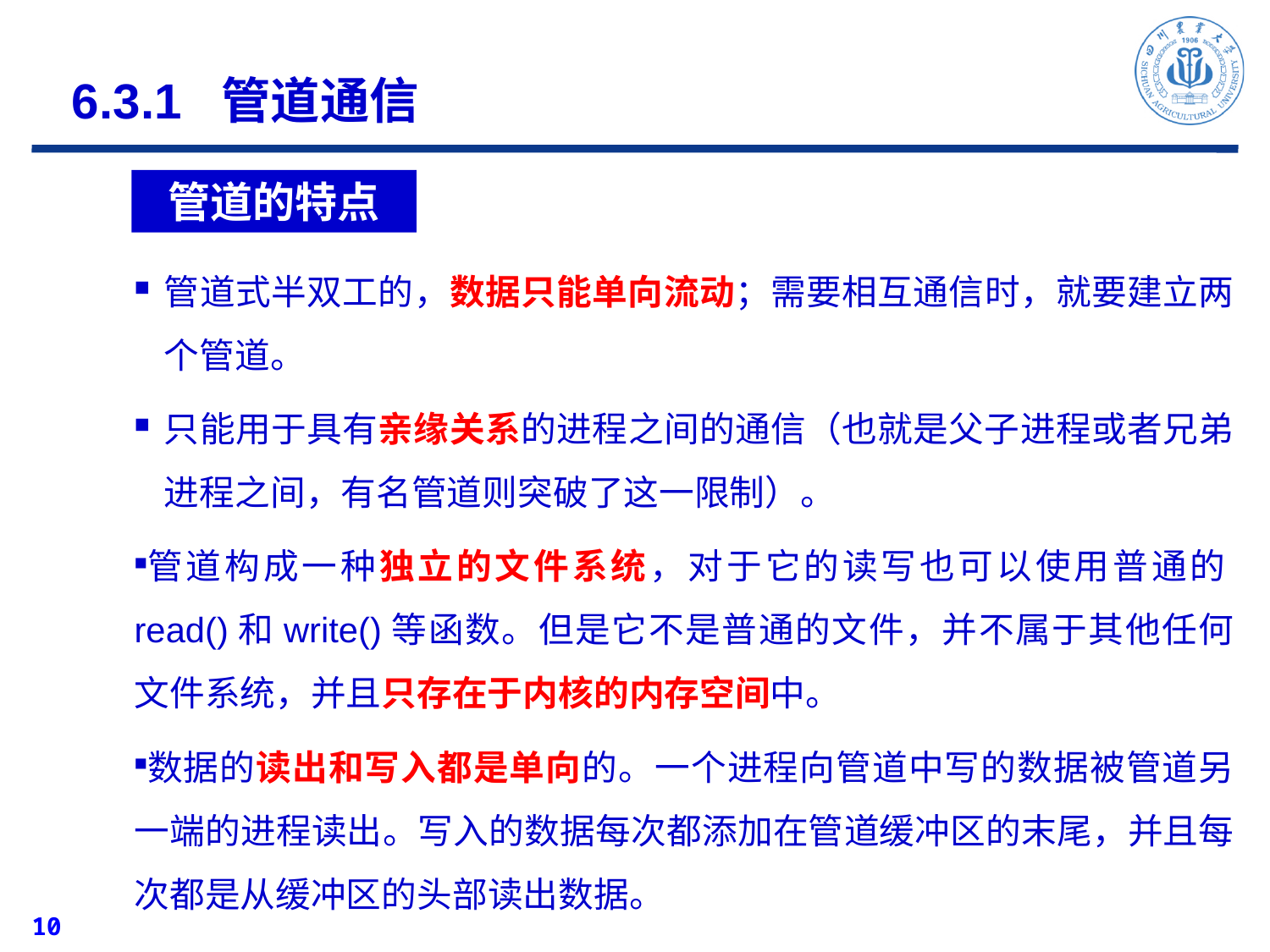

6.3.1  管道通信
管道的特点
管道式半双工的，数据只能单向流动；需要相互通信时，就要建立两个管道。
只能用于具有亲缘关系的进程之间的通信（也就是父子进程或者兄弟进程之间，有名管道则突破了这一限制）。
管道构成一种独立的文件系统，对于它的读写也可以使用普通的read()和write()等函数。但是它不是普通的文件，并不属于其他任何文件系统，并且只存在于内核的内存空间中。
数据的读出和写入都是单向的。一个进程向管道中写的数据被管道另一端的进程读出。写入的数据每次都添加在管道缓冲区的末尾，并且每次都是从缓冲区的头部读出数据。